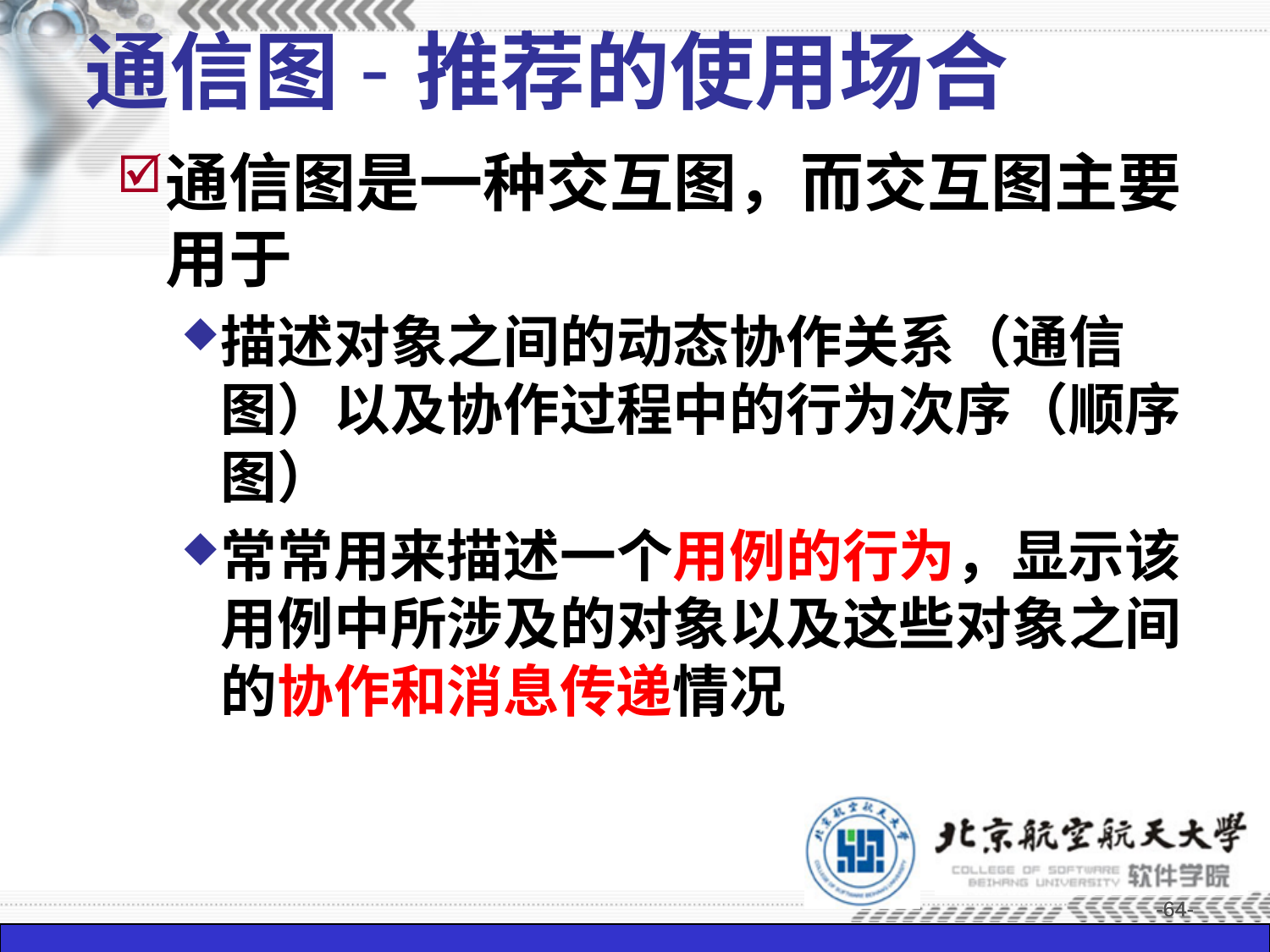

通信图-推荐的使用场合
通信图是一种交互图，而交互图主要用于
描述对象之间的动态协作关系（通信图）以及协作过程中的行为次序（顺序图）
常常用来描述一个用例的行为，显示该用例中所涉及的对象以及这些对象之间的协作和消息传递情况
-64-
-64-